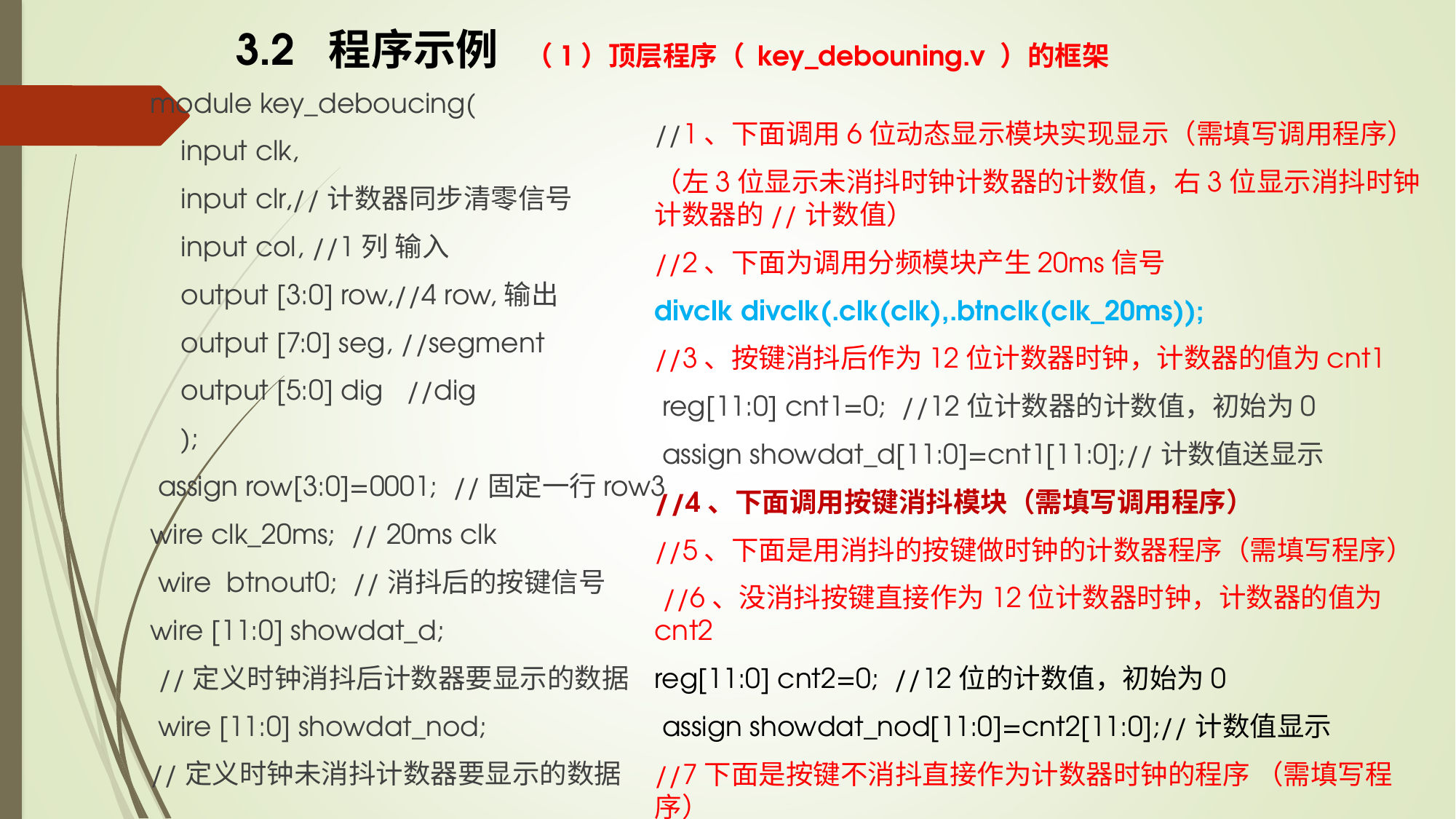

# 3.2  程序示例
（1）顶层程序（ key_debouning.v ）的框架
module key_deboucing(
    input clk,
    input clr,//计数器同步清零信号
    input col, //1列 输入
    output [3:0] row,//4 row,输出
    output [7:0] seg, //segment
    output [5:0] dig   //dig
    );
 assign row[3:0]=0001;  //固定一行row3
wire clk_20ms;  // 20ms clk
 wire  btnout0;  //消抖后的按键信号
wire [11:0] showdat_d;
 //定义时钟消抖后计数器要显示的数据
 wire [11:0] showdat_nod;
//定义时钟未消抖计数器要显示的数据
//1、下面调用6位动态显示模块实现显示（需填写调用程序）
（左3位显示未消抖时钟计数器的计数值，右3位显示消抖时钟计数器的//计数值）
//2、下面为调用分频模块产生20ms信号
divclk divclk(.clk(clk),.btnclk(clk_20ms));
//3、按键消抖后作为12位计数器时钟，计数器的值为cnt1
 reg[11:0] cnt1=0;  //12位计数器的计数值，初始为0
 assign showdat_d[11:0]=cnt1[11:0];//计数值送显示
//4、下面调用按键消抖模块（需填写调用程序）
//5、下面是用消抖的按键做时钟的计数器程序（需填写程序）
 //6、没消抖按键直接作为12位计数器时钟，计数器的值为cnt2
reg[11:0] cnt2=0;  //12位的计数值，初始为0
 assign showdat_nod[11:0]=cnt2[11:0];//计数值显示
//7下面是按键不消抖直接作为计数器时钟的程序 （需填写程序）
endmodule